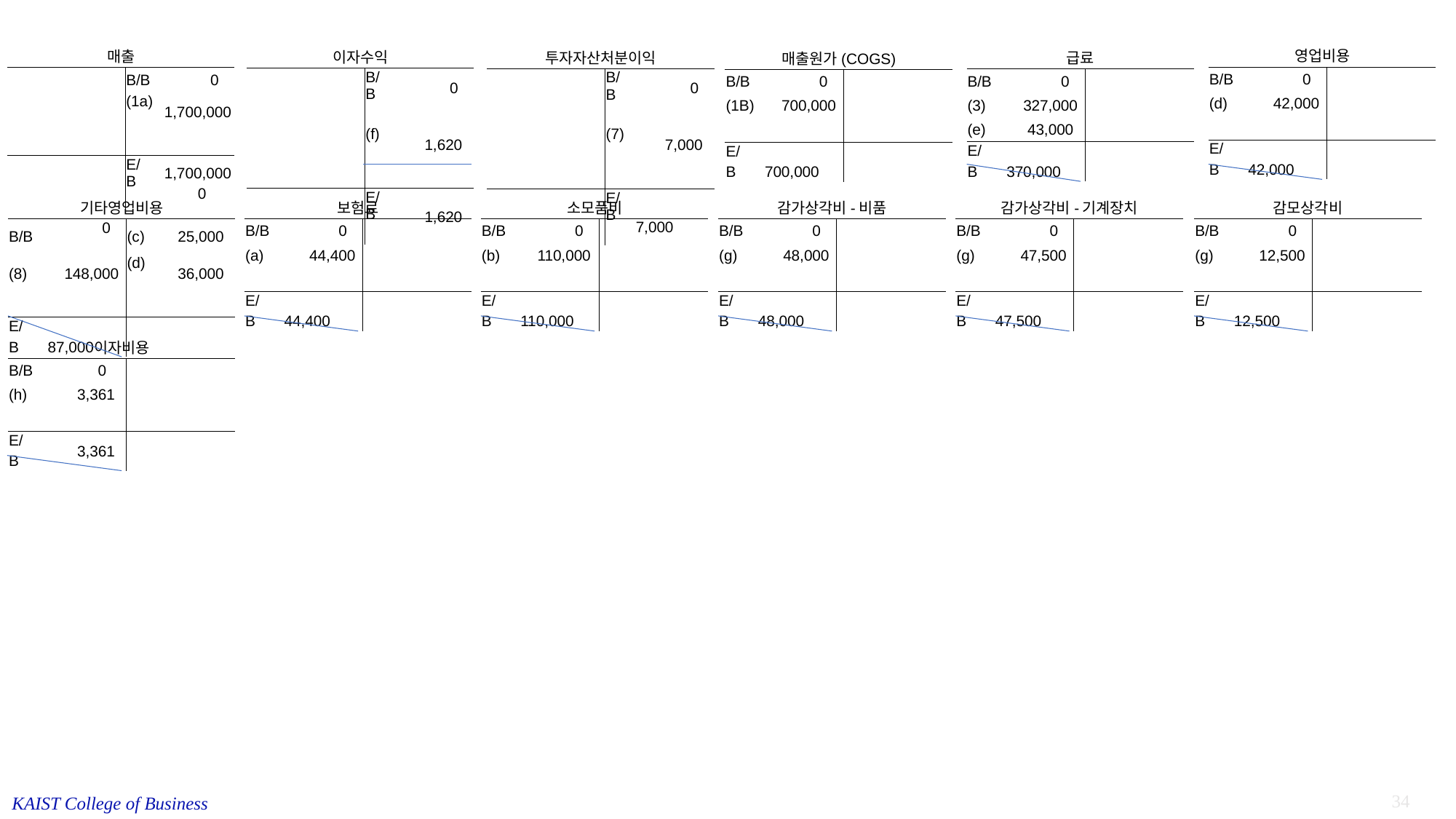

| 영업비용 |  |  |  |
| --- | --- | --- | --- |
| B/B | 0 |  |  |
| (d) | 42,000 |  |  |
|  |  |  |  |
| E/B | 42,000 |  |  |
| 매출 |  |  |  |
| --- | --- | --- | --- |
|  |  | B/B | 0 |
|  |  | (1a) | 1,700,000 |
|  |  |  |  |
|  |  | E/B | 1,700,000 0 |
| 이자수익 |  |  |  |
| --- | --- | --- | --- |
|  |  | B/B | 0 |
|  |  | (f) | 1,620 |
|  |  |  |  |
|  |  | E/B | 1,620 |
| 투자자산처분이익 |  |  |  |
| --- | --- | --- | --- |
|  |  | B/B | 0 |
|  |  | (7) | 7,000 |
|  |  |  |  |
|  |  | E/B | 7,000 |
| 급료 |  |  |  |
| --- | --- | --- | --- |
| B/B | 0 |  |  |
| (3) | 327,000 |  |  |
| (e) | 43,000 |  |  |
| E/B | 370,000 |  |  |
| 매출원가(COGS) |  |  |  |
| --- | --- | --- | --- |
| B/B | 0 |  |  |
| (1B) | 700,000 |  |  |
|  |  |  |  |
| E/B | 700,000 |  |  |
| 기타영업비용 |  |  |  |
| --- | --- | --- | --- |
| B/B | 0 | (c) | 25,000 |
| (8) | 148,000 | (d) | 36,000 |
|  |  |  |  |
| E/B | 87,000 |  |  |
| 보험료 |  |  |  |
| --- | --- | --- | --- |
| B/B | 0 |  |  |
| (a) | 44,400 |  |  |
|  |  |  |  |
| E/B | 44,400 |  |  |
| 소모품비 |  |  |  |
| --- | --- | --- | --- |
| B/B | 0 |  |  |
| (b) | 110,000 |  |  |
|  |  |  |  |
| E/B | 110,000 |  |  |
| 감가상각비-비품 |  |  |  |
| --- | --- | --- | --- |
| B/B | 0 |  |  |
| (g) | 48,000 |  |  |
|  |  |  |  |
| E/B | 48,000 |  |  |
| 감가상각비-기계장치 |  |  |  |
| --- | --- | --- | --- |
| B/B | 0 |  |  |
| (g) | 47,500 |  |  |
|  |  |  |  |
| E/B | 47,500 |  |  |
| 감모상각비 |  |  |  |
| --- | --- | --- | --- |
| B/B | 0 |  |  |
| (g) | 12,500 |  |  |
|  |  |  |  |
| E/B | 12,500 |  |  |
| 이자비용 |  |  |  |
| --- | --- | --- | --- |
| B/B | 0 |  |  |
| (h) | 3,361 |  |  |
|  |  |  |  |
| E/B | 3,361 |  |  |